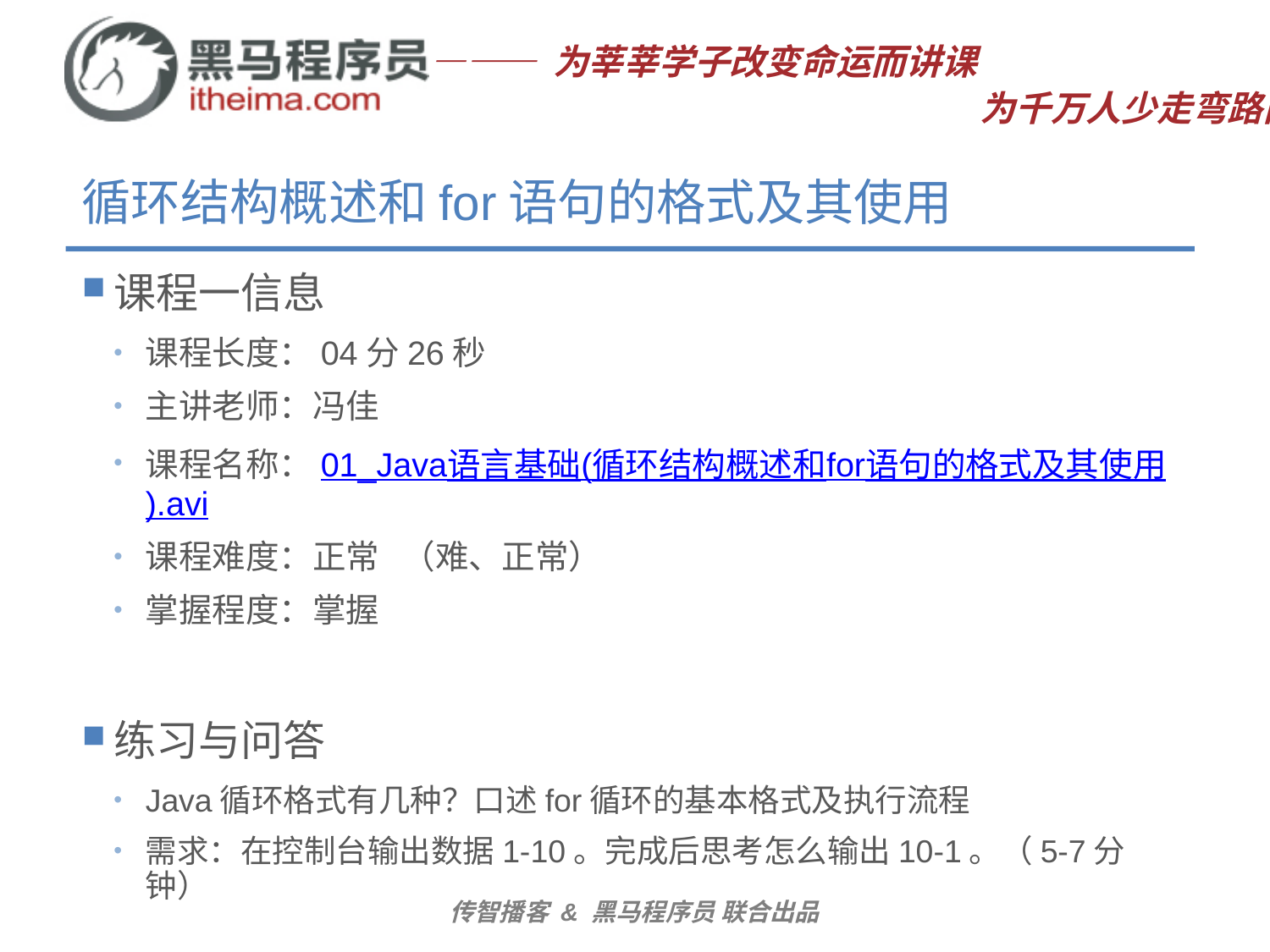

# 循环结构概述和for语句的格式及其使用
课程一信息
课程长度：04分26秒
主讲老师：冯佳
课程名称：01_Java语言基础(循环结构概述和for语句的格式及其使用).avi
课程难度：正常   （难、正常）
掌握程度：掌握

练习与问答
Java循环格式有几种？口述for循环的基本格式及执行流程
需求：在控制台输出数据1-10。完成后思考怎么输出10-1。（5-7分钟）